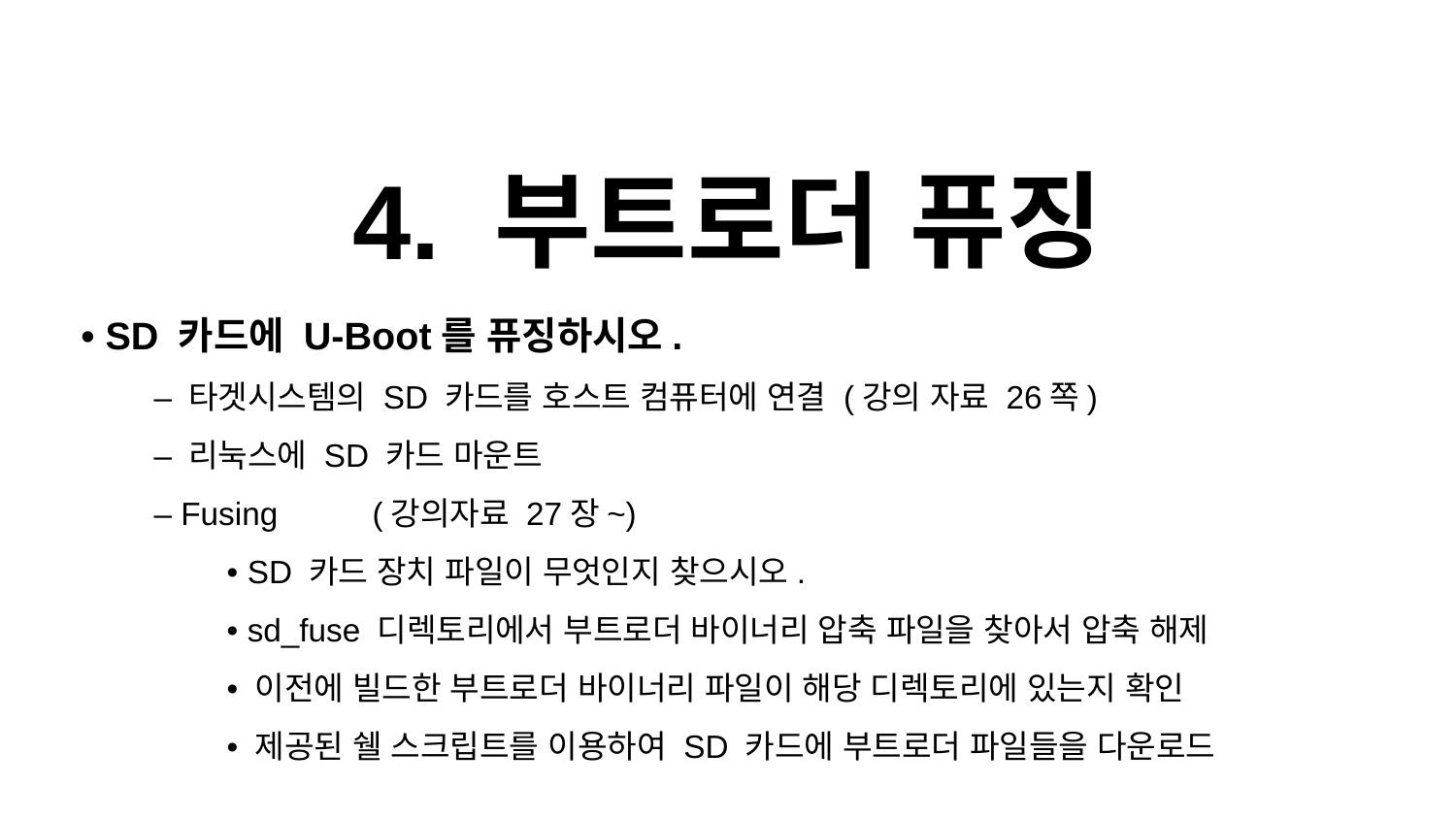

4. 부트로더 퓨징
• SD 카드에 U-Boot를 퓨징하시오.
– 타겟시스템의 SD 카드를 호스트 컴퓨터에 연결 (강의 자료 26쪽)
– 리눅스에 SD 카드 마운트
– Fusing	(강의자료 27장~)
• SD 카드 장치 파일이 무엇인지 찾으시오.
• sd_fuse 디렉토리에서 부트로더 바이너리 압축 파일을 찾아서 압축 해제
• 이전에 빌드한 부트로더 바이너리 파일이 해당 디렉토리에 있는지 확인
• 제공된 쉘 스크립트를 이용하여 SD 카드에 부트로더 파일들을 다운로드